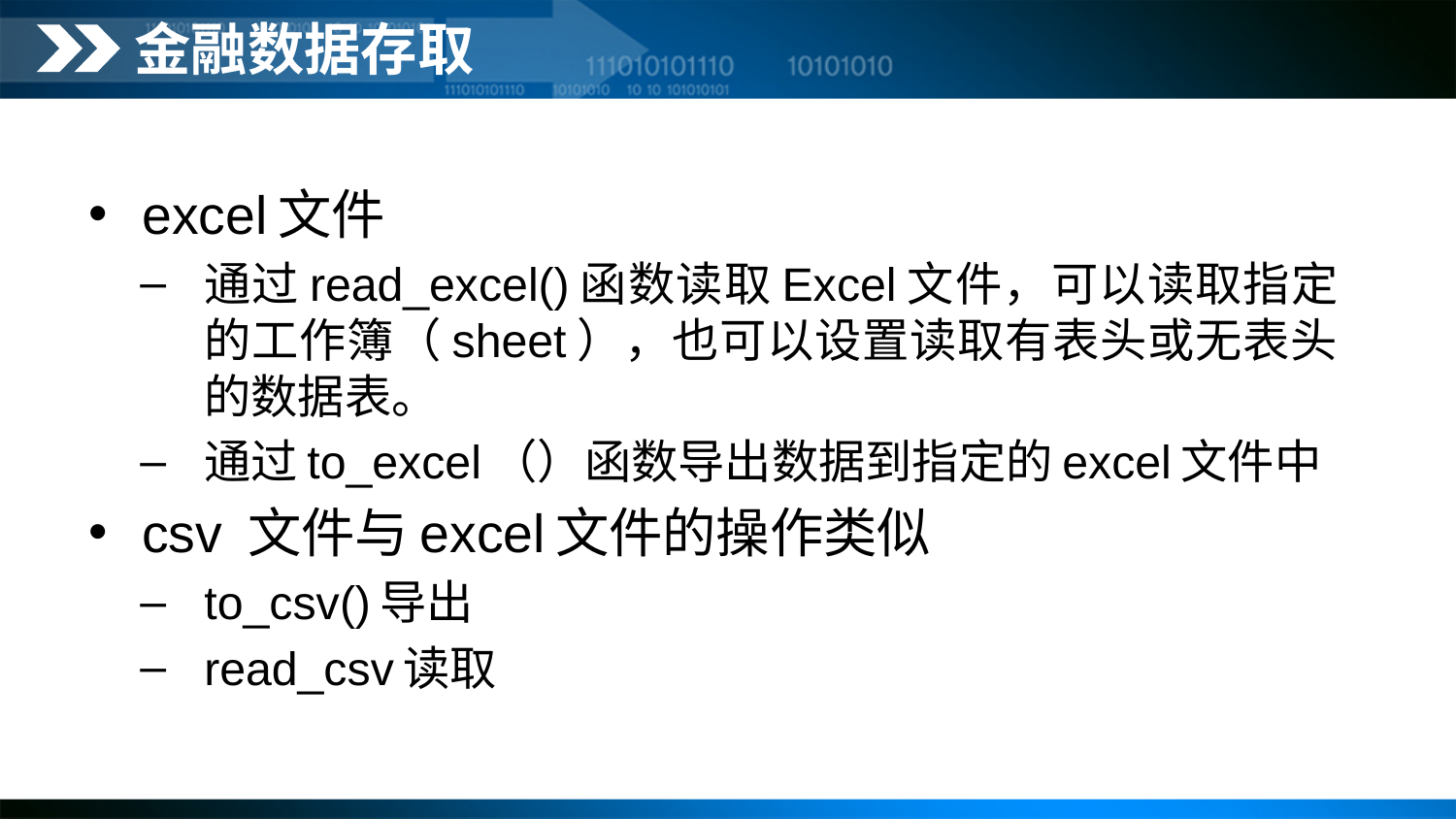

金融数据存取

excel文件
通过read_excel()函数读取Excel文件，可以读取指定的工作簿（sheet），也可以设置读取有表头或无表头的数据表。
通过to_excel（）函数导出数据到指定的excel文件中
csv 文件与excel文件的操作类似
to_csv()导出
read_csv读取